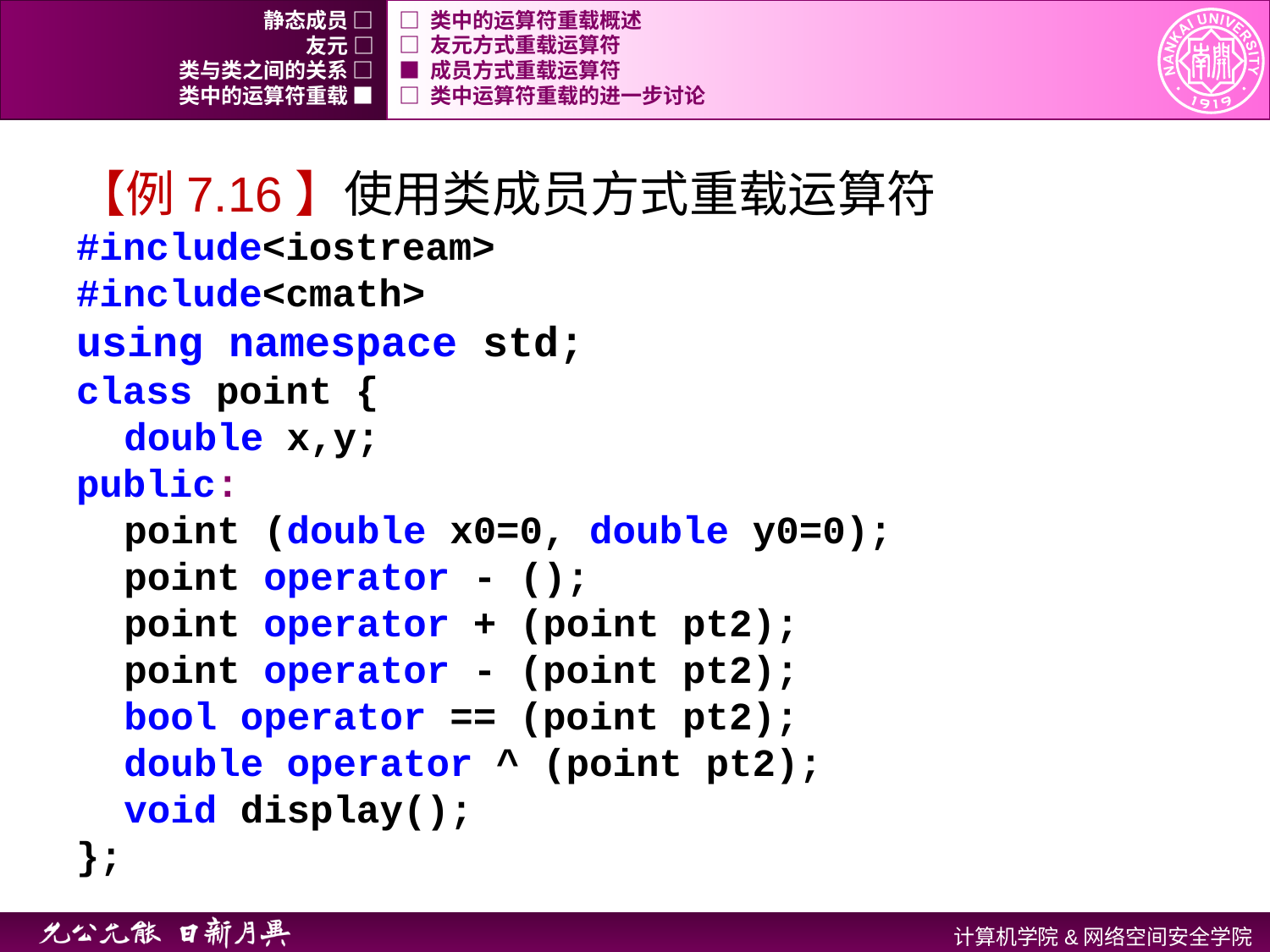

静态成员 □
□ 类中的运算符重载概述
友元 □
□ 友元方式重载运算符
类与类之间的关系 □
■ 成员方式重载运算符
类中的运算符重载 ■

□ 类中运算符重载的进一步讨论
【例7.16】使用类成员方式重载运算符
#include<iostream>
#include<cmath>
using namespace std;
class point {
	double x,y;
public:
	point (double x0=0, double y0=0);
	point operator - ();
	point operator + (point pt2);
	point operator - (point pt2);
	bool operator == (point pt2);
	double operator ^ (point pt2);
	void display();
};